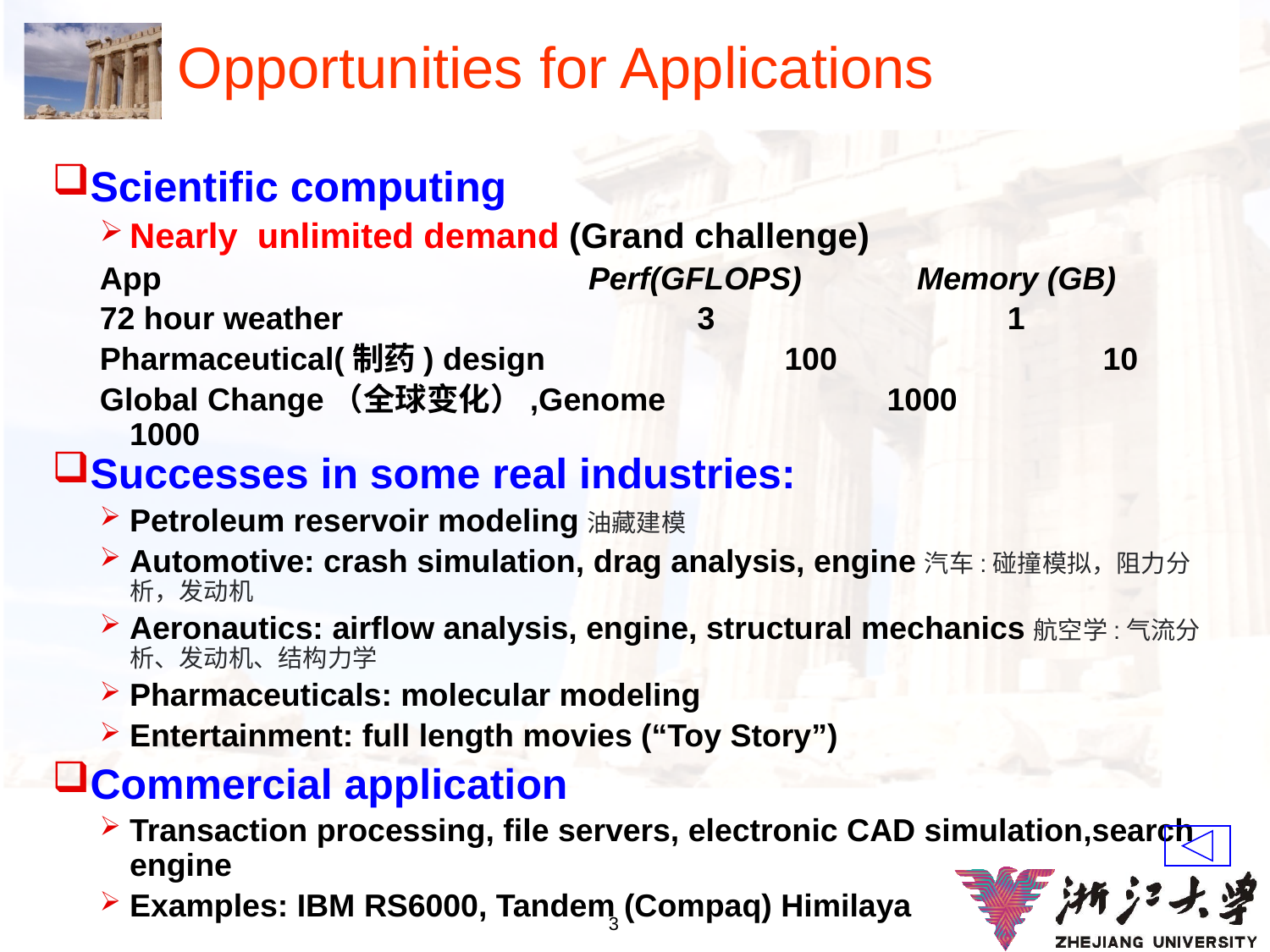

# Opportunities for Applications
Scientific computing
Nearly  unlimited demand (Grand challenge)
App                                                Perf(GFLOPS)             Memory (GB)
72 hour weather                                        3                                 1
Pharmaceutical(制药) design                           100                              10
Global Change（全球变化）,Genome                         1000                           1000
Successes in some real industries:
Petroleum reservoir modeling油藏建模
Automotive: crash simulation, drag analysis, engine汽车:碰撞模拟，阻力分析，发动机
Aeronautics: airflow analysis, engine, structural mechanics航空学:气流分析、发动机、结构力学
Pharmaceuticals: molecular modeling
Entertainment: full length movies (“Toy Story”)
Commercial application
Transaction processing, file servers, electronic CAD simulation,search engine
Examples: IBM RS6000, Tandem (Compaq) Himilaya